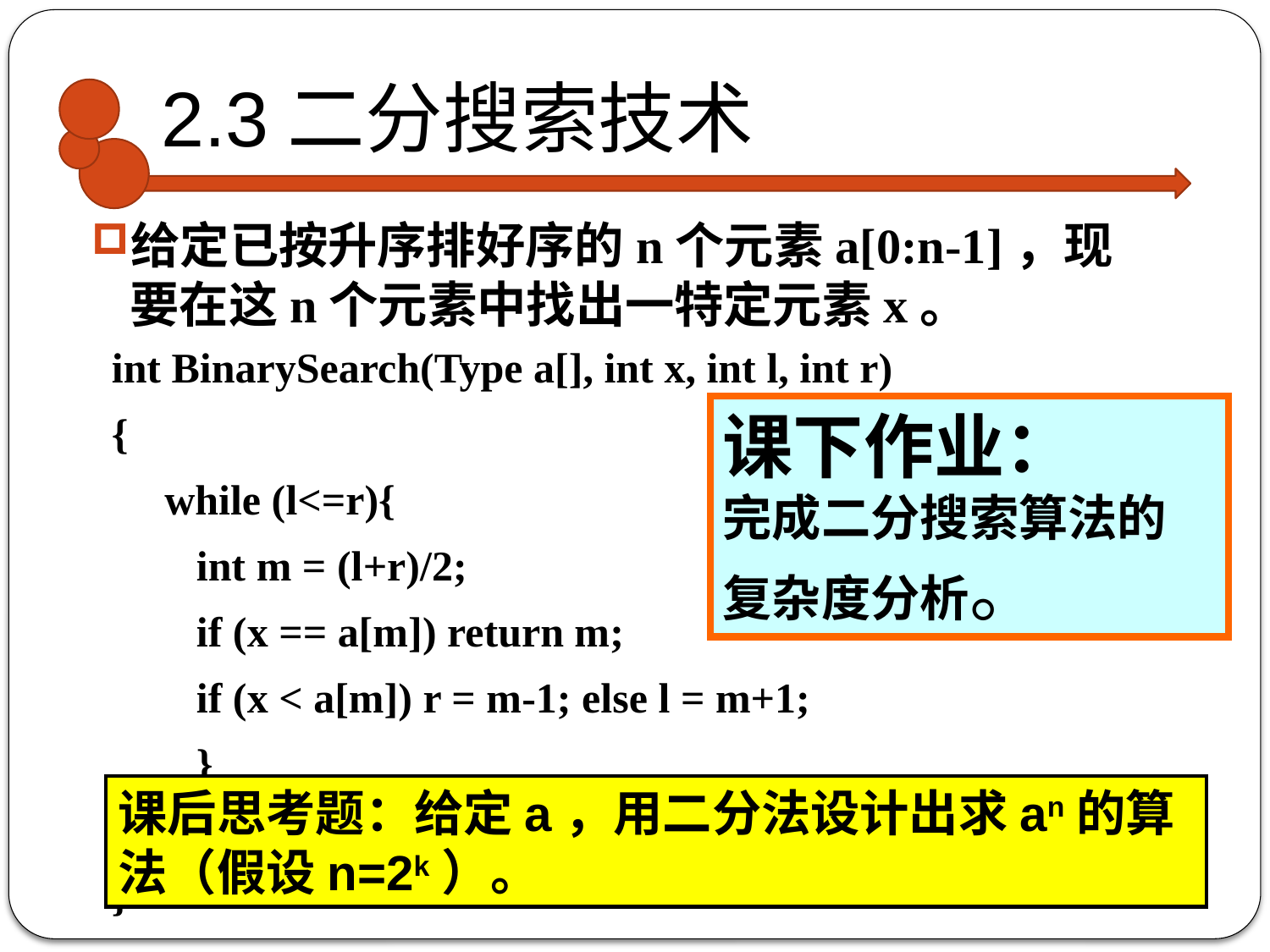

2.3二分搜索技术
给定已按升序排好序的n个元素a[0:n-1]，现要在这n个元素中找出一特定元素x。

int BinarySearch(Type a[], int x, int l, int r)
{
     while (l<=r){
        int m = (l+r)/2;
        if (x == a[m]) return m;
        if (x < a[m]) r = m-1; else l = m+1;
        }
    return -1;
}
课下作业：
完成二分搜索算法的复杂度分析。
课后思考题：给定a，用二分法设计出求an的算法（假设n=2k）。